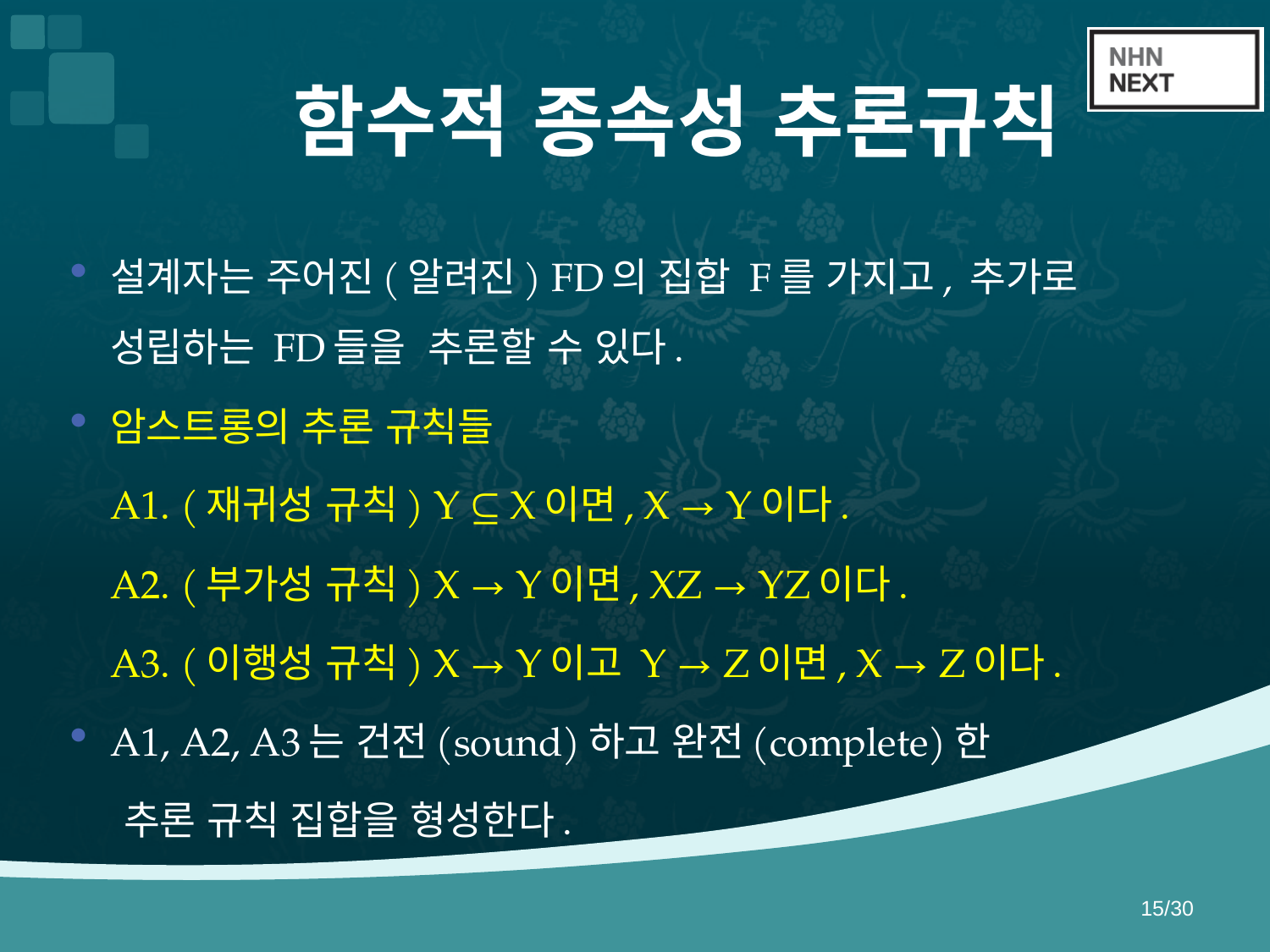

# 함수적 종속성 추론규칙
설계자는 주어진(알려진) FD의 집합 F를 가지고, 추가로 성립하는 FD들을  추론할 수 있다.
암스트롱의 추론 규칙들
A1. (재귀성 규칙) Y ⊆ X이면, X → Y이다.
A2. (부가성 규칙) X → Y이면, XZ → YZ이다.
A3. (이행성 규칙) X → Y이고 Y → Z이면, X → Z이다.
A1, A2, A3는 건전(sound)하고 완전(complete)한
    추론 규칙 집합을 형성한다.
15/30